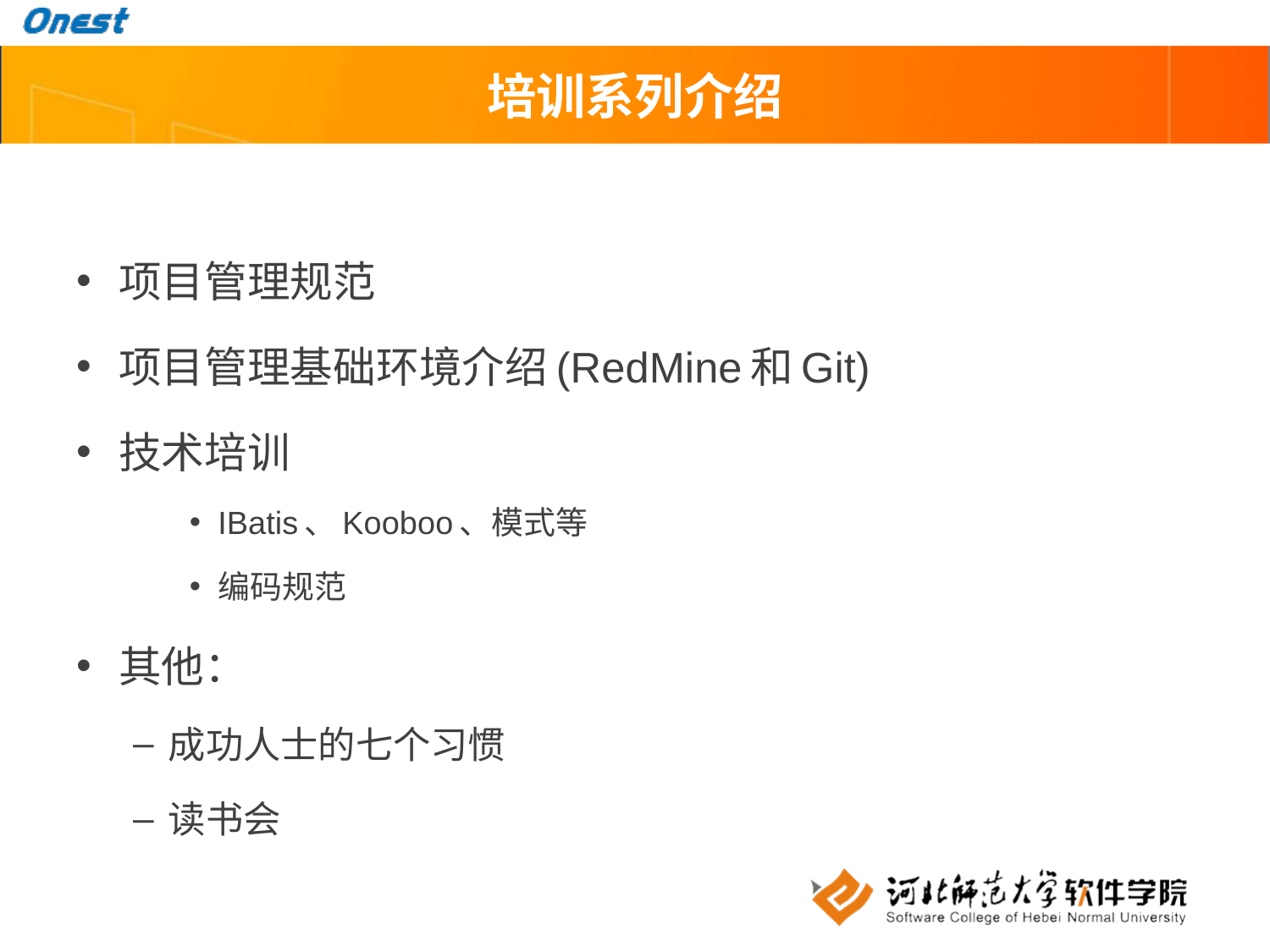

# 培训系列介绍
项目管理规范
项目管理基础环境介绍(RedMine和Git)
技术培训
IBatis、Kooboo、模式等
编码规范
其他：
成功人士的七个习惯
读书会